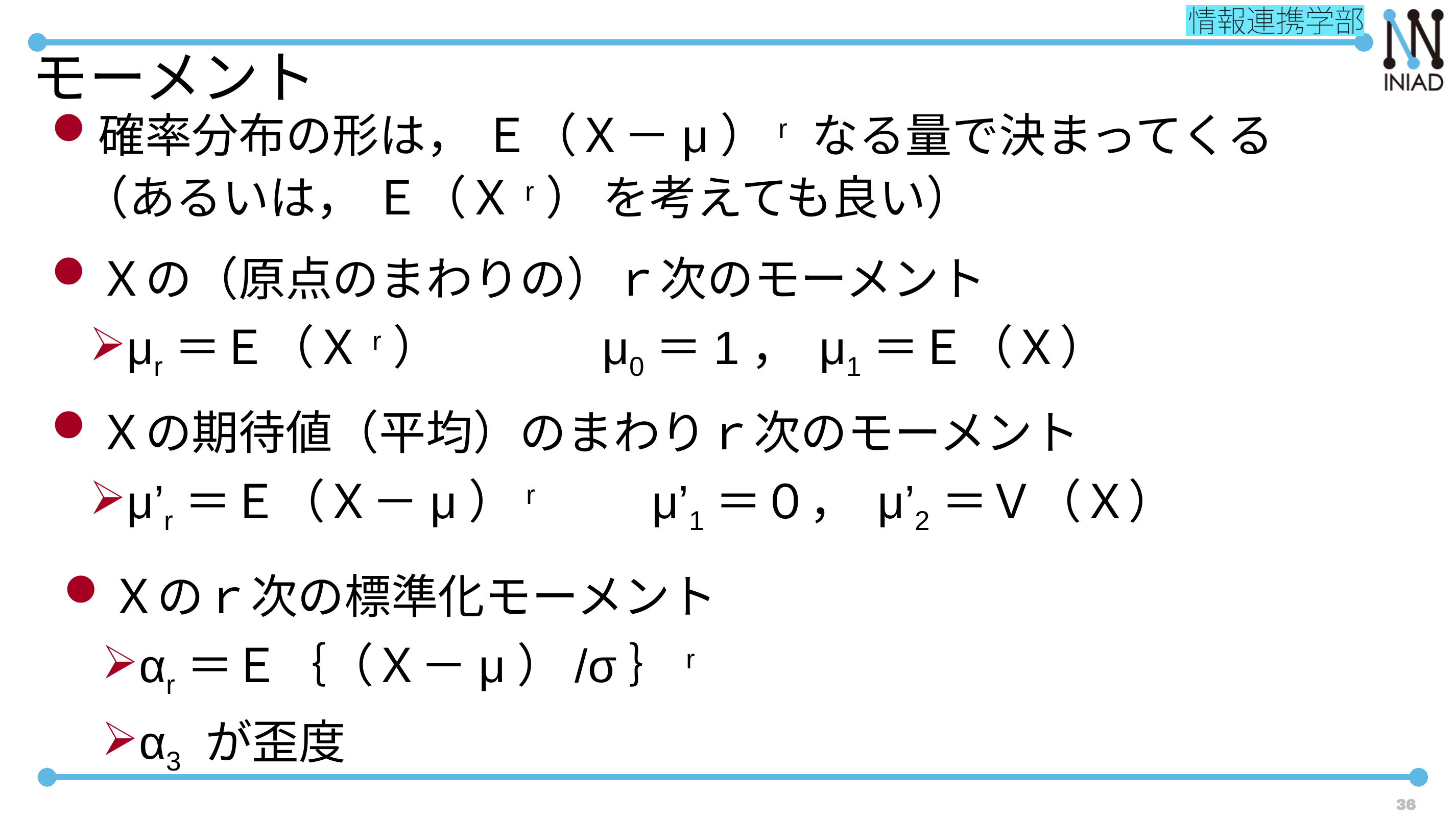

# モーメント
確率分布の形は， Ｅ（Ｘ－μ）r なる量で決まってくる
	（あるいは， Ｅ（Ｘr） を考えても良い）
Ｘの（原点のまわりの）ｒ次のモーメント
μr＝Ｅ（Ｘr）　　　 μ0＝1， μ1＝Ｅ（Ｘ）
Ｘの期待値（平均）のまわりｒ次のモーメント
μ’r＝Ｅ（Ｘ－μ）r　　μ’1＝０， μ’2＝Ｖ（Ｘ）
Ｘのｒ次の標準化モーメント
αr＝Ｅ｛（Ｘ－μ）/σ｝r
α3 が歪度
36